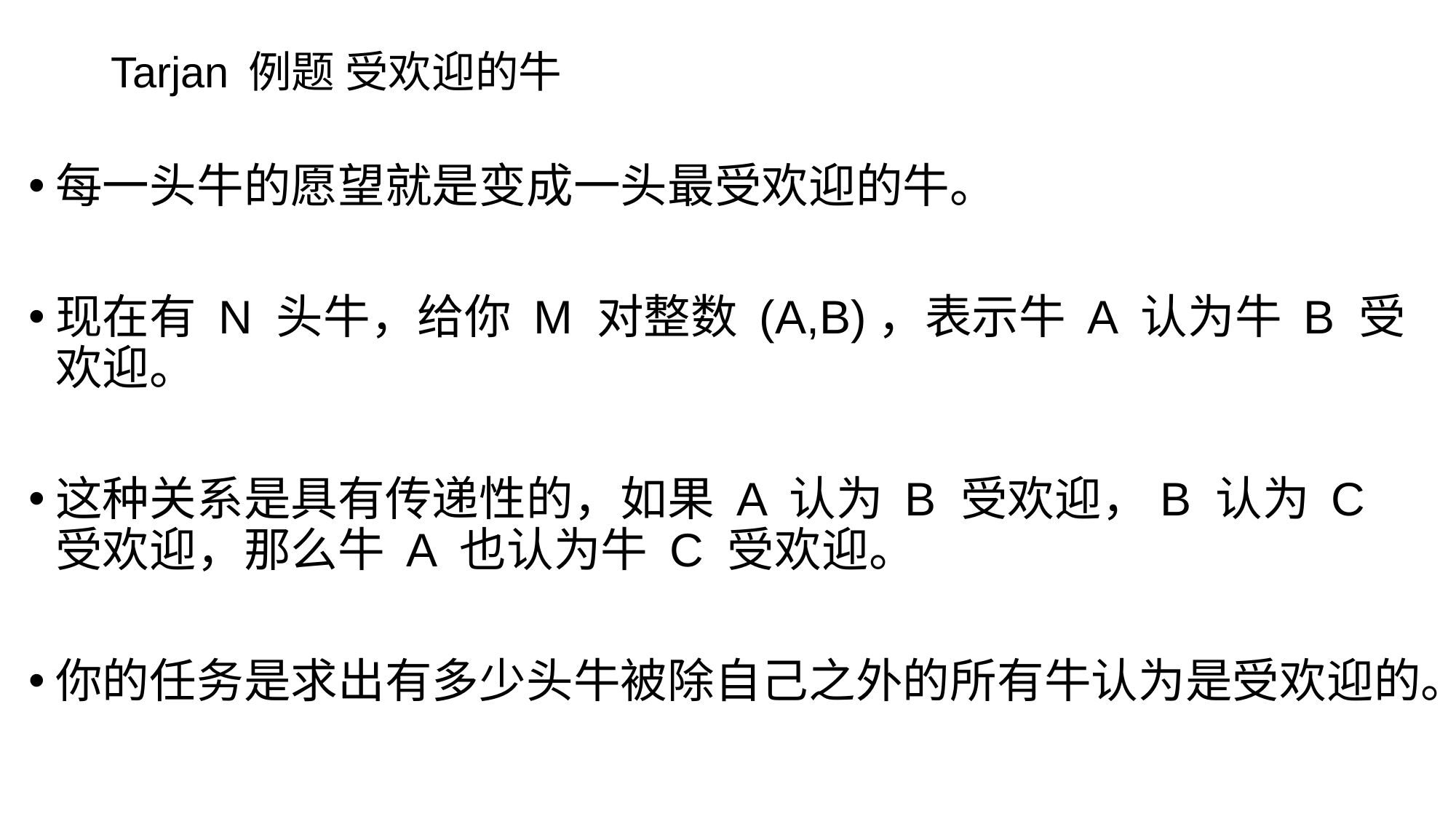

# Tarjan 例题 受欢迎的牛
每一头牛的愿望就是变成一头最受欢迎的牛。

现在有 N 头牛，给你 M 对整数 (A,B)，表示牛 A 认为牛 B 受欢迎。

这种关系是具有传递性的，如果 A 认为 B 受欢迎，B 认为 C 受欢迎，那么牛 A 也认为牛 C 受欢迎。

你的任务是求出有多少头牛被除自己之外的所有牛认为是受欢迎的。